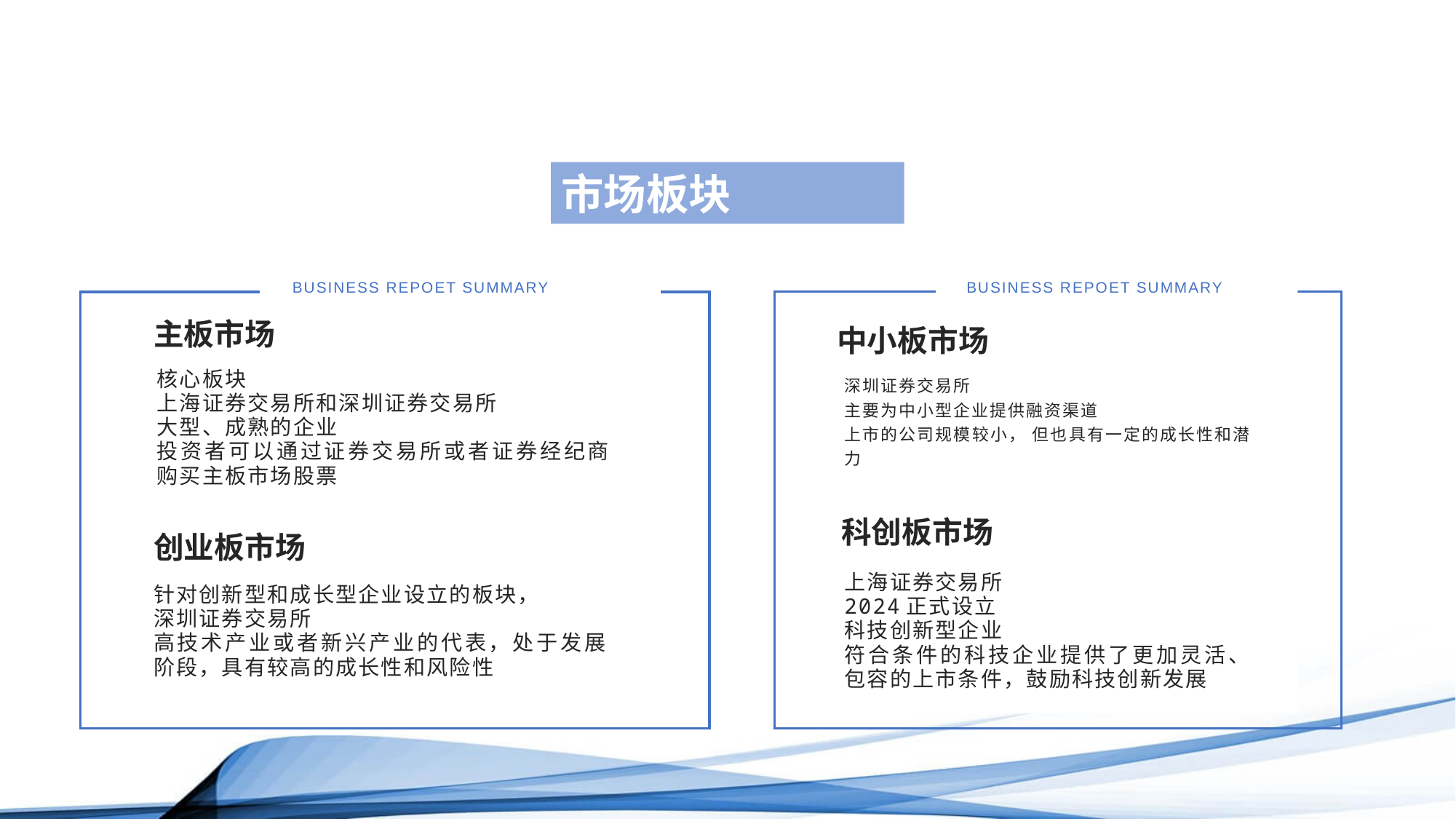

市场板块
BUSINESS REPOET SUMMARY

中小板市场
深圳证券交易所
主要为中小型企业提供融资渠道
上市的公司规模较小， 但也具有一定的成长性和潜力
科创板市场
上海证券交易所
2024正式设立
科技创新型企业
符合条件的科技企业提供了更加灵活、包容的上市条件，鼓励科技创新发展
BUSINESS REPOET SUMMARY

主板市场
核心板块
上海证券交易所和深圳证券交易所
大型、成熟的企业
投资者可以通过证券交易所或者证券经纪商购买主板市场股票
创业板市场
针对创新型和成长型企业设立的板块，
深圳证券交易所
高技术产业或者新兴产业的代表，处于发展阶段，具有较高的成长性和风险性